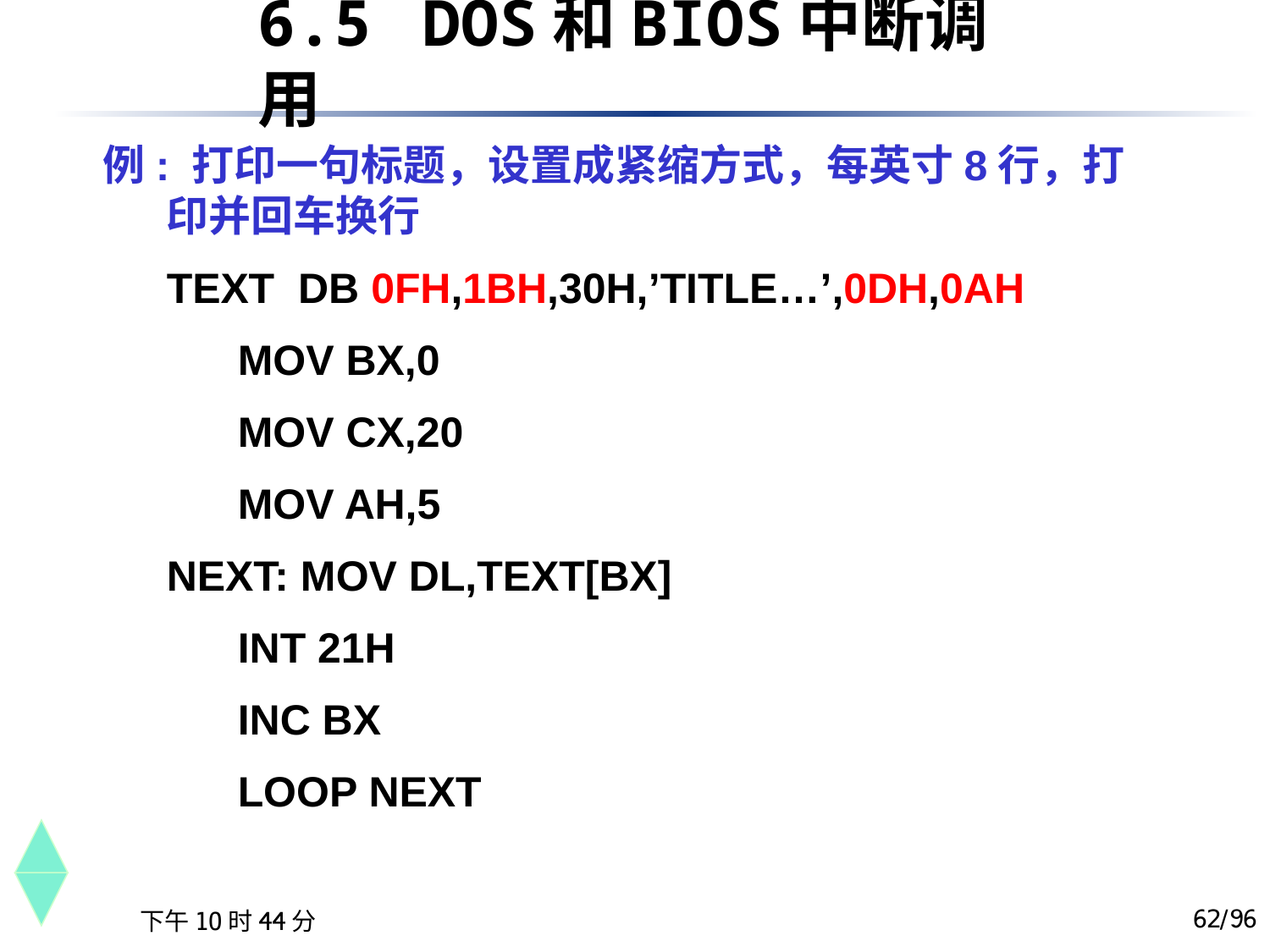

6.5	 DOS和BIOS中断调用
例: 打印一句标题，设置成紧缩方式，每英寸8行，打印并回车换行
TEXT  DB 0FH,1BH,30H,’TITLE…’,0DH,0AH
      MOV BX,0
      MOV CX,20
      MOV AH,5
NEXT: MOV DL,TEXT[BX]
      INT 21H
      INC BX
      LOOP NEXT
62/96
下午10时44分